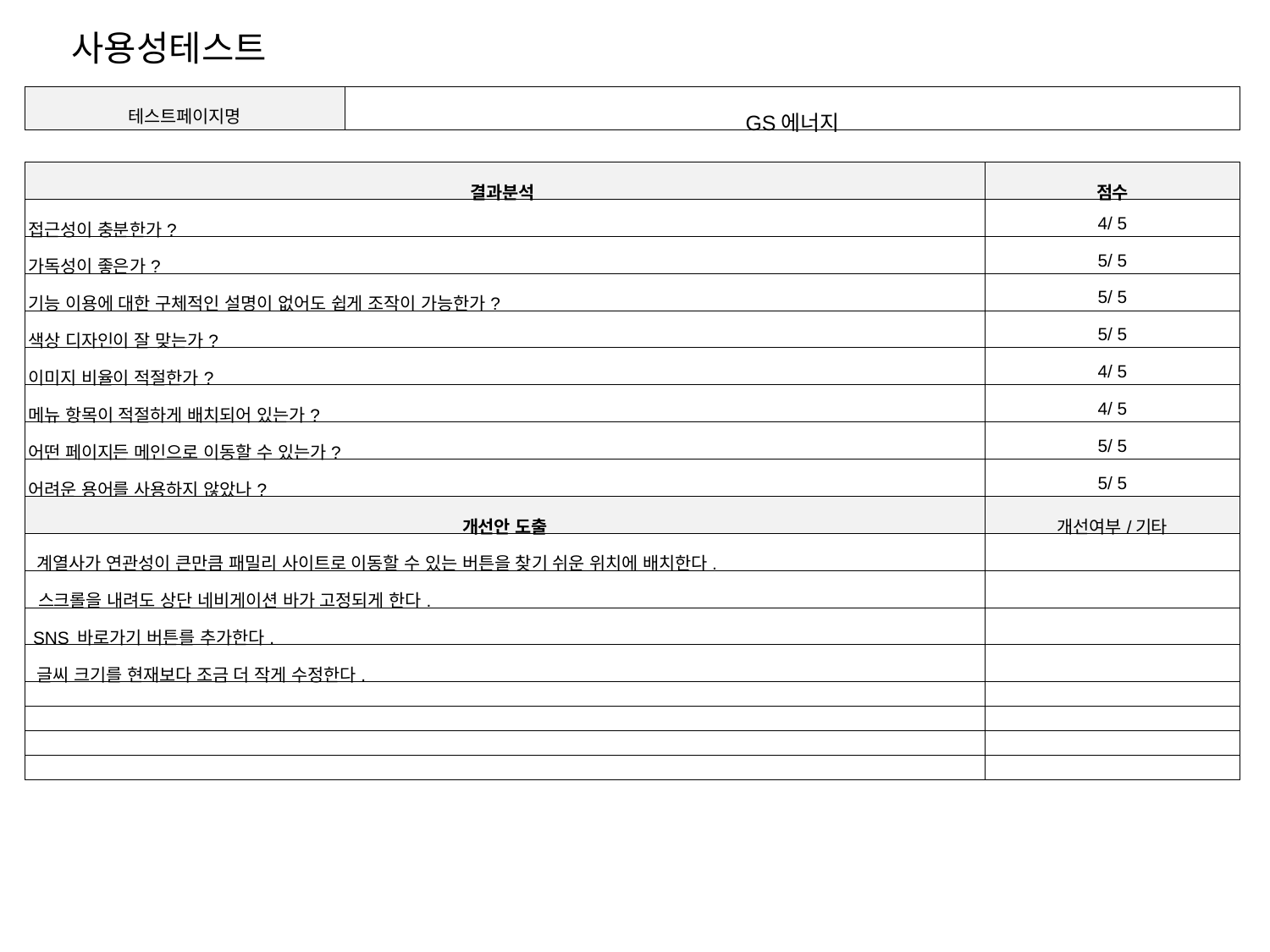

사용성테스트
| 테스트페이지명 | GS에너지 |  |
| --- | --- | --- |
|  |  |  |
| 결과분석 |  | 점수 |
| 접근성이 충분한가? |  | 4/ 5 |
| 가독성이 좋은가? |  | 5/ 5 |
| 기능 이용에 대한 구체적인 설명이 없어도 쉽게 조작이 가능한가? |  | 5/ 5 |
| 색상 디자인이 잘 맞는가? |  | 5/ 5 |
| 이미지 비율이 적절한가? |  | 4/ 5 |
| 메뉴 항목이 적절하게 배치되어 있는가? |  | 4/ 5 |
| 어떤 페이지든 메인으로 이동할 수 있는가? |  | 5/ 5 |
| 어려운 용어를 사용하지 않았나? |  | 5/ 5 |
| 개선안 도출 |  | 개선여부/기타 |
| 계열사가 연관성이 큰만큼 패밀리 사이트로 이동할 수 있는 버튼을 찾기 쉬운 위치에 배치한다. |  |  |
| 스크롤을 내려도 상단 네비게이션 바가 고정되게 한다. |  |  |
| SNS 바로가기 버튼를 추가한다. |  |  |
| 글씨 크기를 현재보다 조금 더 작게 수정한다. |  |  |
|  |  |  |
|  |  |  |
|  |  |  |
|  |  |  |